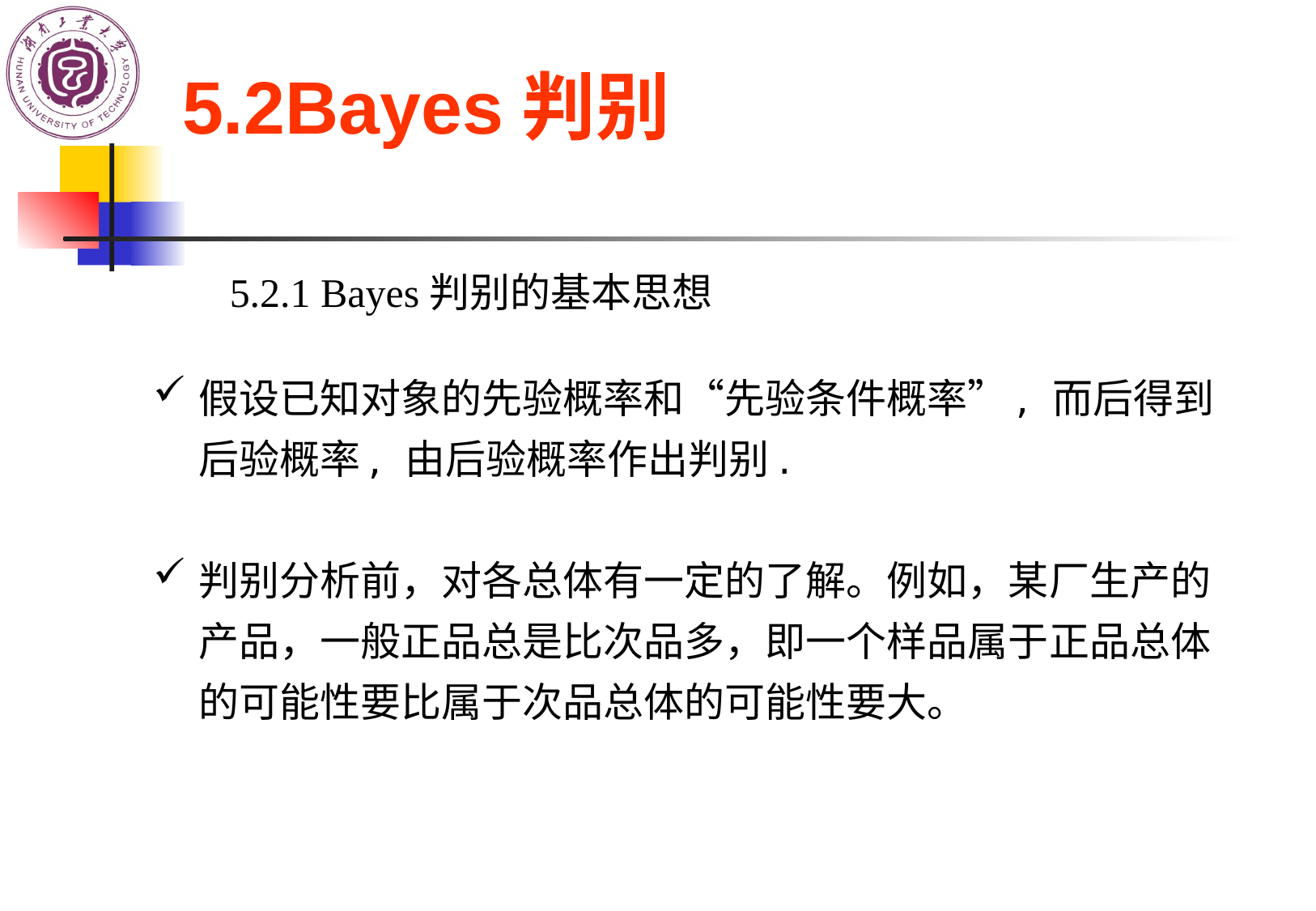

5.2Bayes判别
5.2.1 Bayes判别的基本思想
假设已知对象的先验概率和“先验条件概率”, 而后得到后验概率, 由后验概率作出判别.

判别分析前，对各总体有一定的了解。例如，某厂生产的产品，一般正品总是比次品多，即一个样品属于正品总体的可能性要比属于次品总体的可能性要大。

5